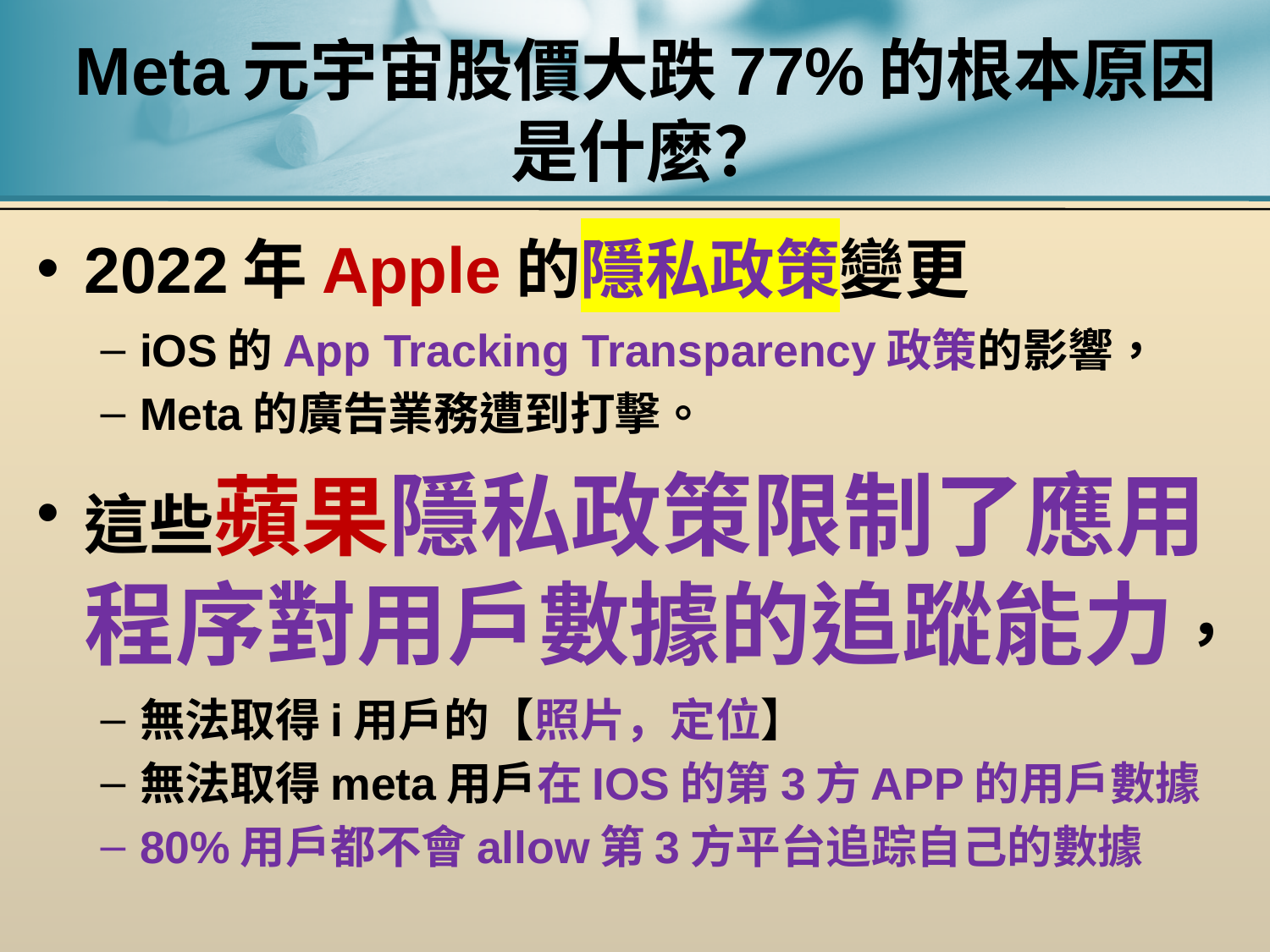

# Meta元宇宙股價大跌77%的根本原因是什麼？
2022年Apple的隱私政策變更
iOS的App Tracking Transparency政策的影響，
Meta的廣告業務遭到打擊。
這些蘋果隱私政策限制了應用程序對用戶數據的追蹤能力，
無法取得i用戶的【照片，定位】
無法取得meta用戶在IOS的第3方APP的用戶數據
80%用戶都不會allow第3方平台追踪自己的數據